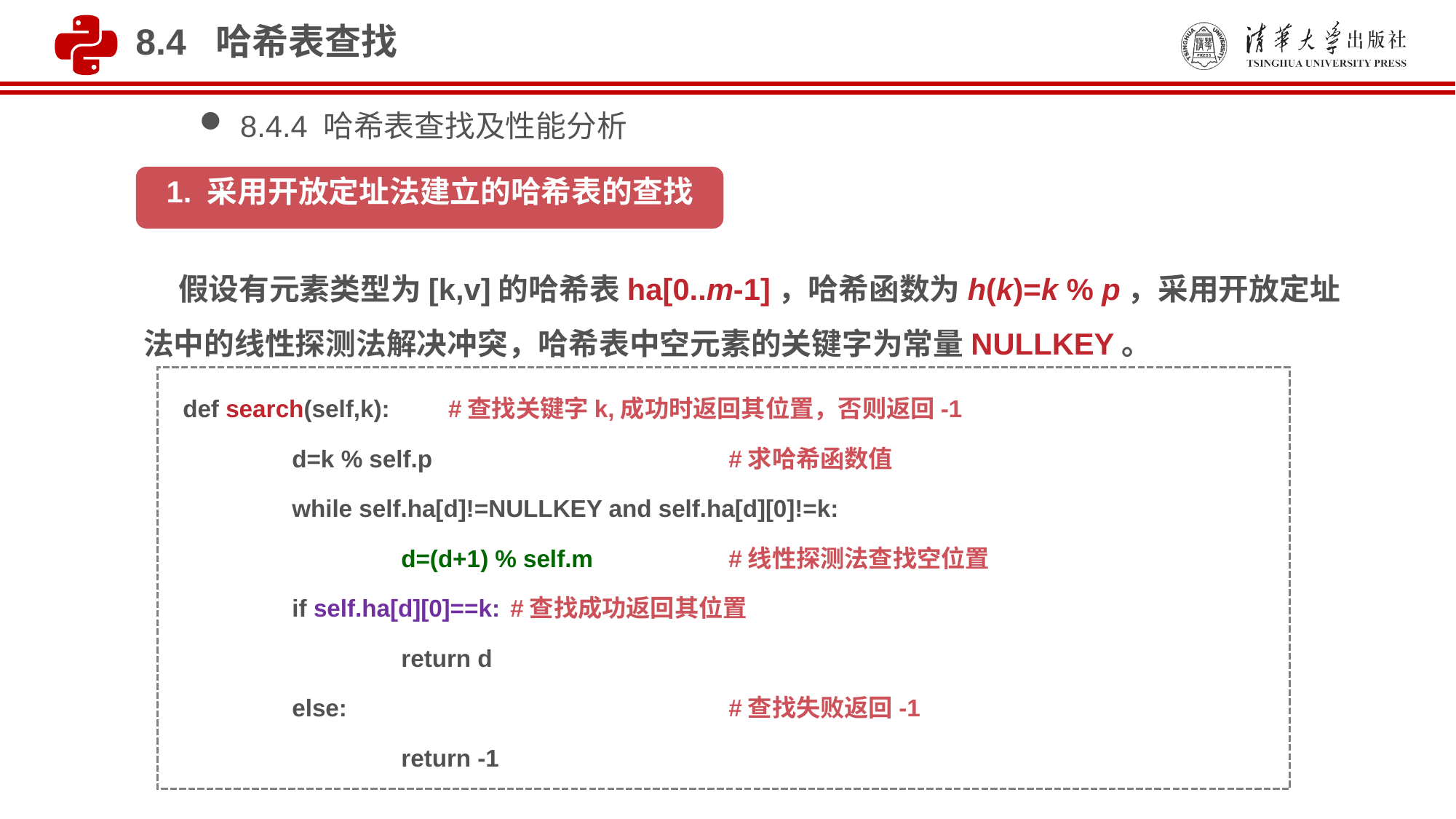

8.4  哈希表查找
8.4.4 哈希表查找及性能分析

1. 采用开放定址法建立的哈希表的查找
    假设有元素类型为[k,v]的哈希表ha[0..m-1]，哈希函数为h(k)=k % p，采用开放定址法中的线性探测法解决冲突，哈希表中空元素的关键字为常量NULLKEY。
def search(self,k):	       #查找关键字k,成功时返回其位置，否则返回-1
  	d=k % self.p			#求哈希函数值
  	while self.ha[d]!=NULLKEY and self.ha[d][0]!=k:
     		d=(d+1) % self.m		#线性探测法查找空位置
  	if self.ha[d][0]==k:	#查找成功返回其位置
     		return d
  	else:				#查找失败返回-1
     		return -1